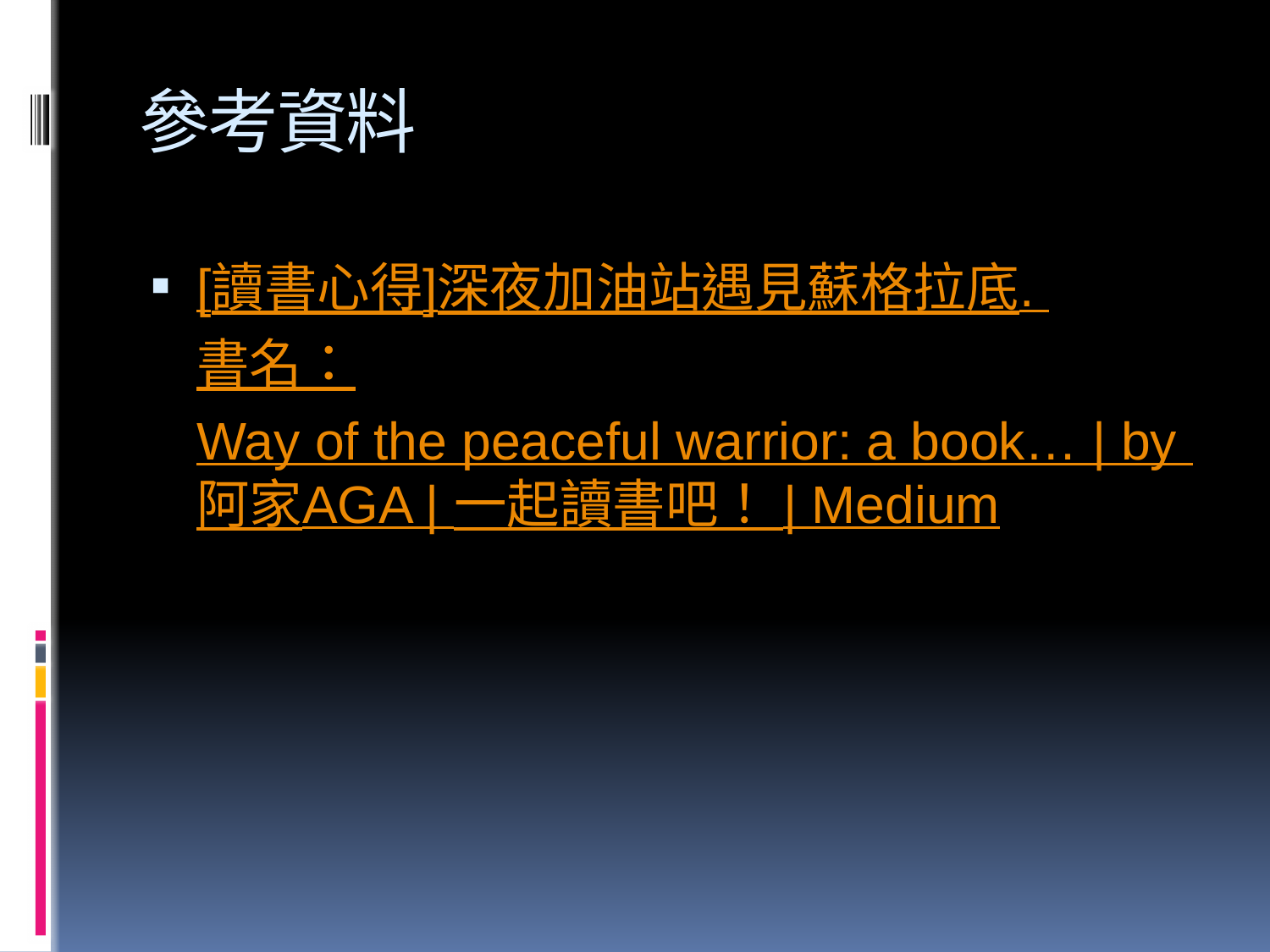

# 參考資料
[讀書心得]深夜加油站遇見蘇格拉底. 書名：Way of the peaceful warrior: a book… | by 阿家AGA | 一起讀書吧！ | Medium